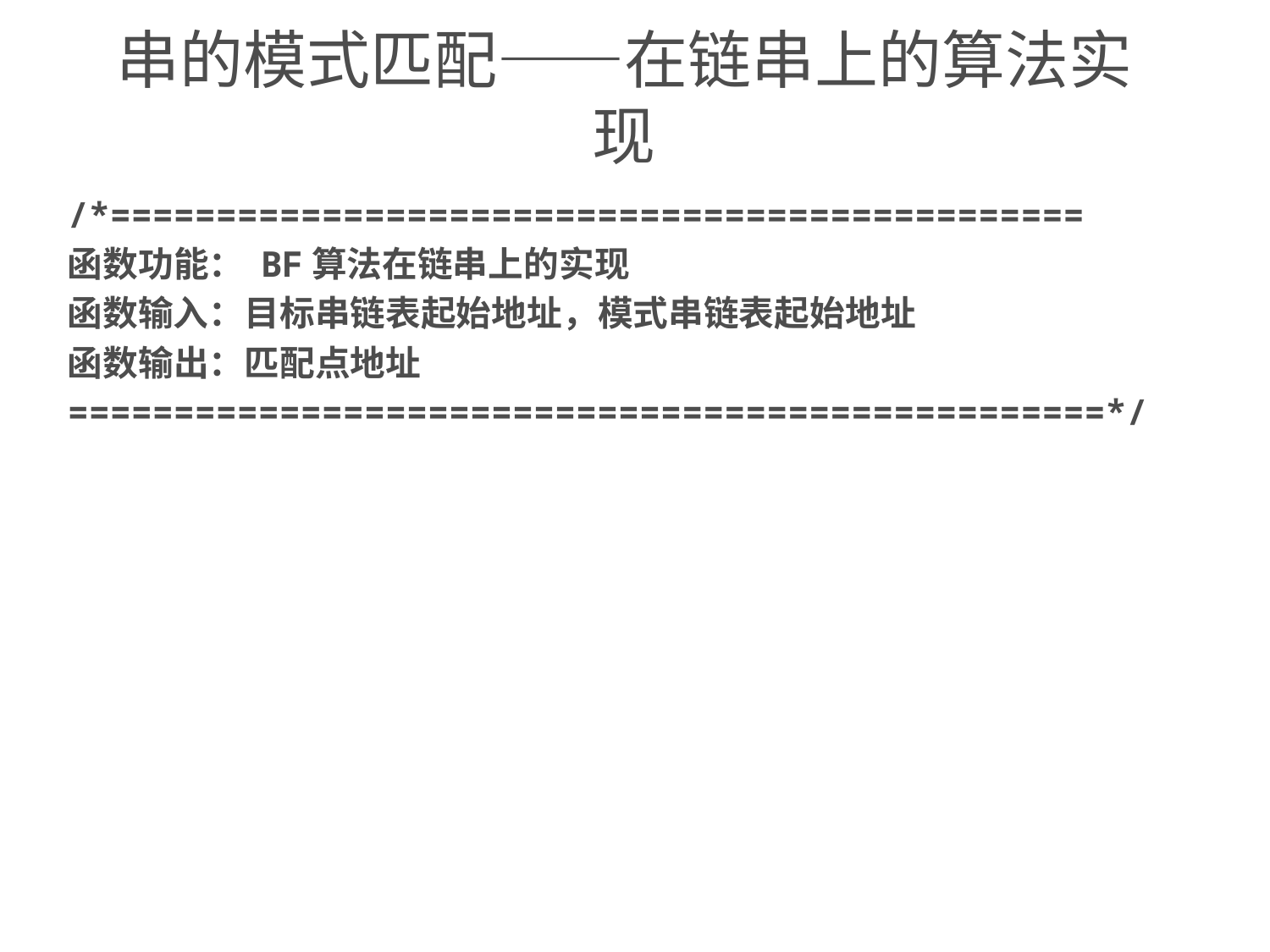

# 串的模式匹配——在链串上的算法实现
/*==============================================
函数功能： BF算法在链串上的实现
函数输入：目标串链表起始地址，模式串链表起始地址
函数输出：匹配点地址
=================================================*/

95